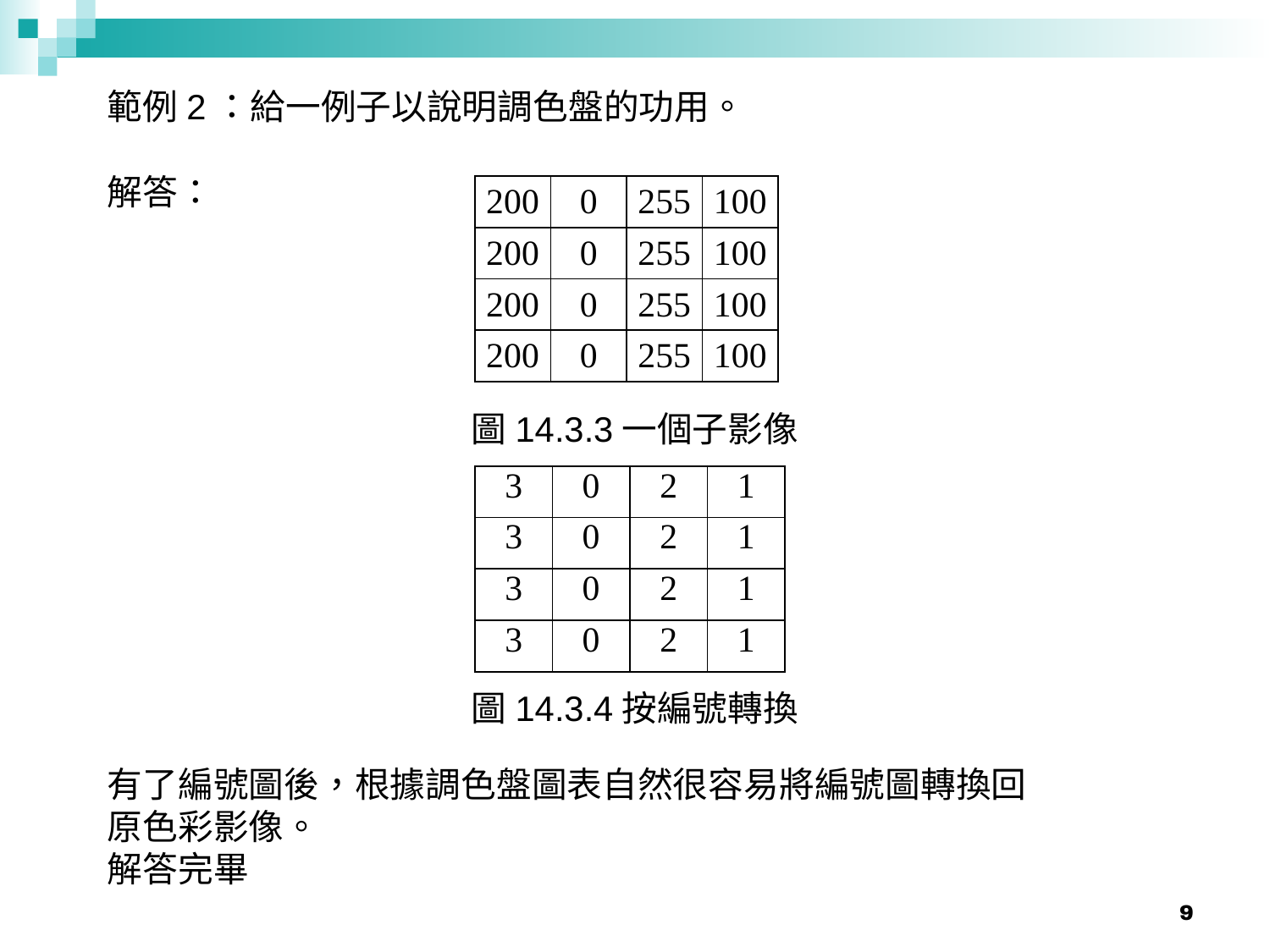

範例2：給一例子以說明調色盤的功用。

解答：

有了編號圖後，根據調色盤圖表自然很容易將編號圖轉換回原色彩影像。
解答完畢
| 200 | 0 | 255 | 100 |
| --- | --- | --- | --- |
| 200 | 0 | 255 | 100 |
| 200 | 0 | 255 | 100 |
| 200 | 0 | 255 | 100 |
圖14.3.3一個子影像
| 3 | 0 | 2 | 1 |
| --- | --- | --- | --- |
| 3 | 0 | 2 | 1 |
| 3 | 0 | 2 | 1 |
| 3 | 0 | 2 | 1 |
圖14.3.4按編號轉換
9